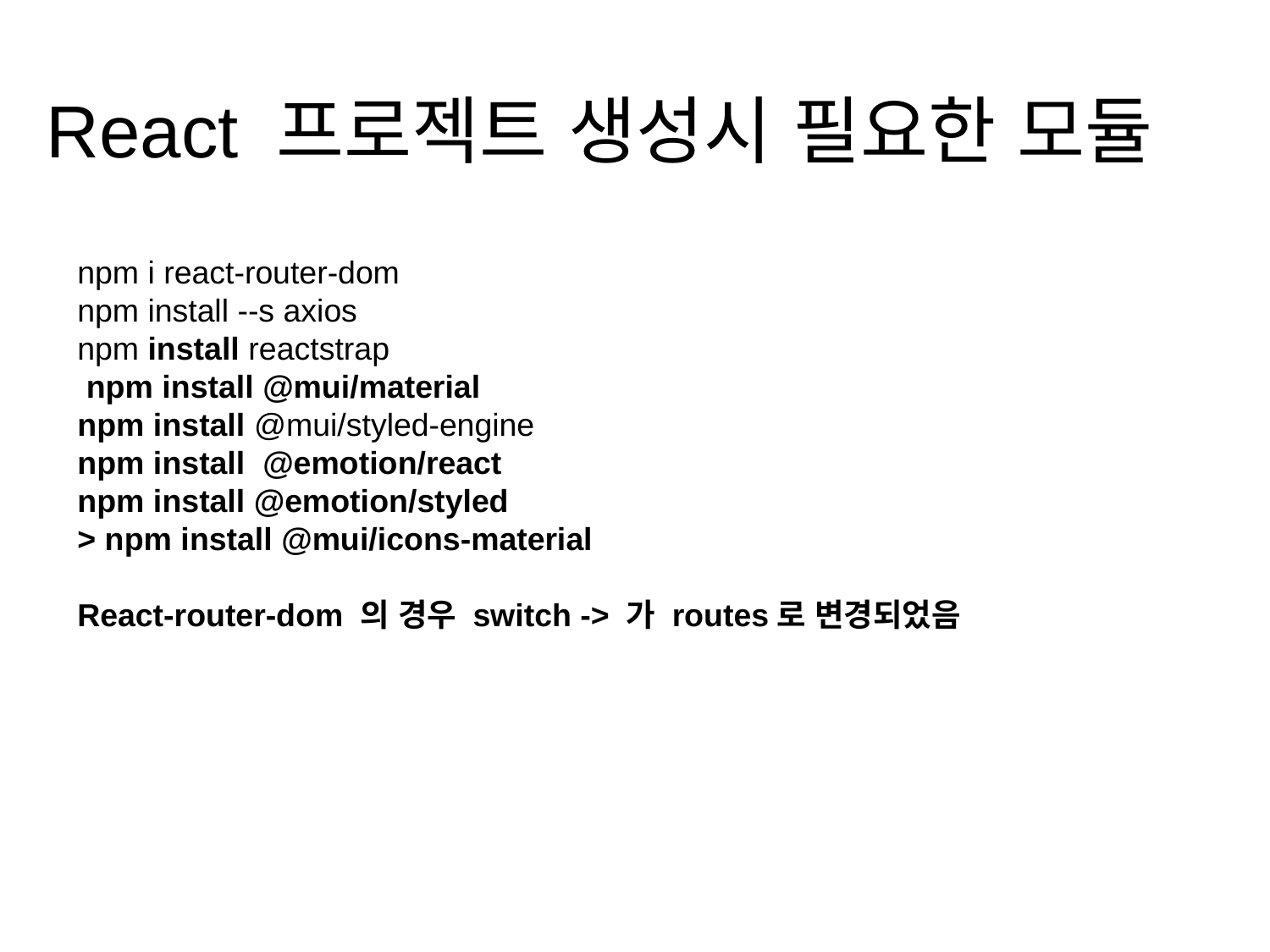

# React 프로젝트 생성시 필요한 모듈
npm i react-router-dom
npm install --s axios
npm install reactstrap
 npm install @mui/material
npm install @mui/styled-engine
npm install  @emotion/react
npm install @emotion/styled
> npm install @mui/icons-material

React-router-dom 의 경우 switch -> 가 routes로 변경되었음